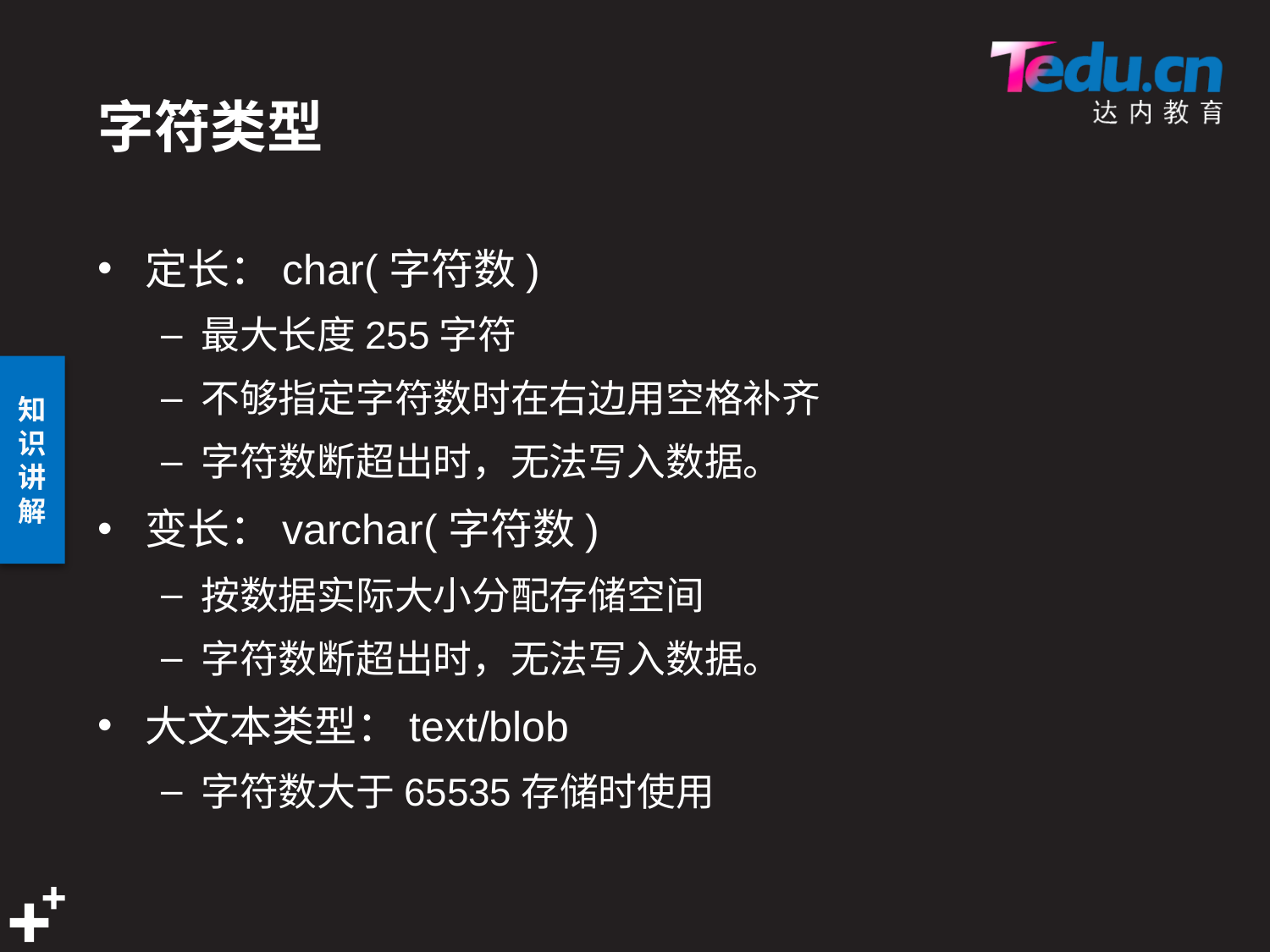

# 字符类型
定长：char(字符数)
最大长度255字符
不够指定字符数时在右边用空格补齐
字符数断超出时，无法写入数据。
变长：varchar(字符数)
按数据实际大小分配存储空间
字符数断超出时，无法写入数据。
大文本类型：text/blob
字符数大于65535存储时使用